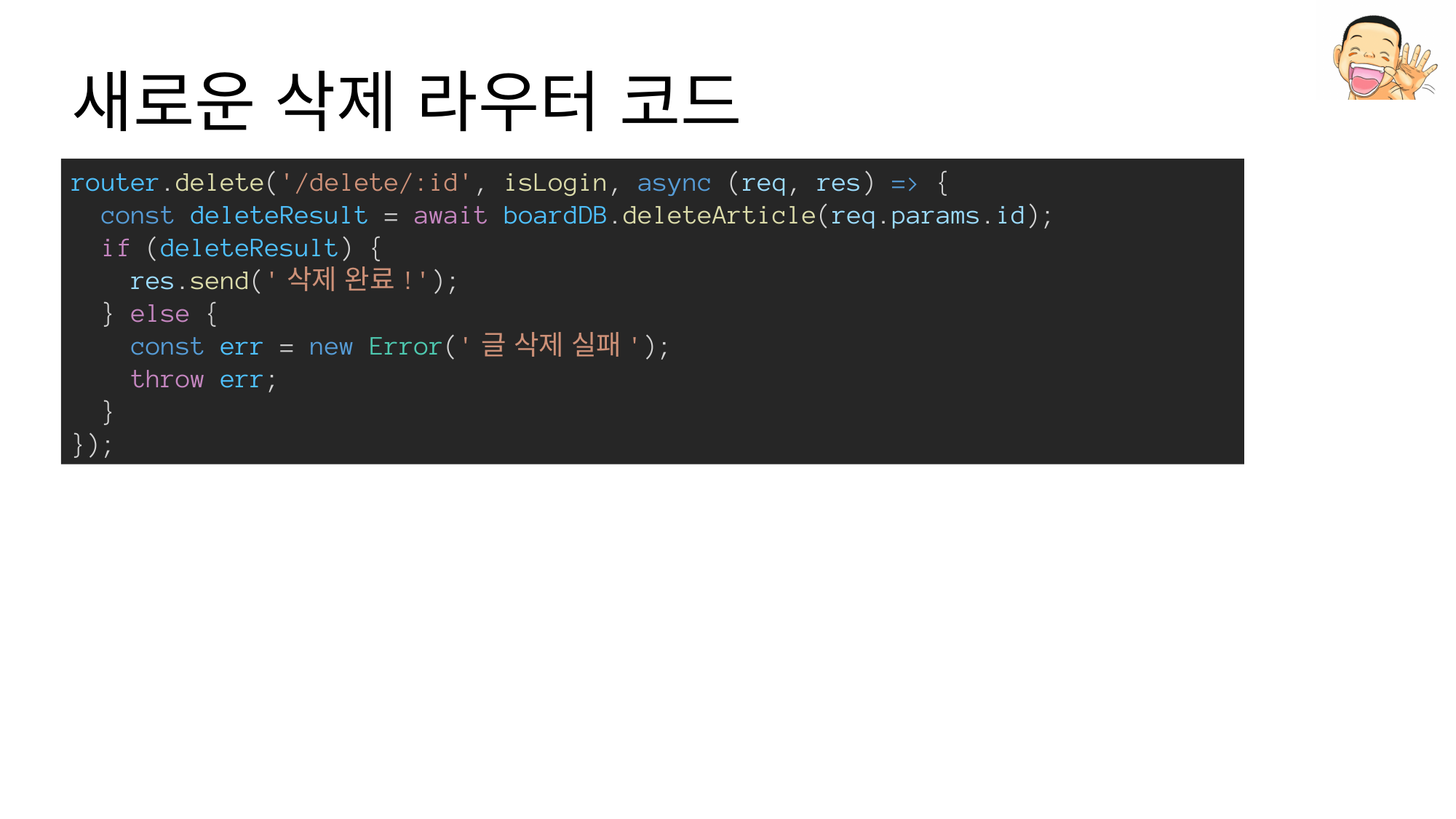

# 새로운 삭제 라우터 코드
router.delete('/delete/:id', isLogin, async (req, res) => {
  const deleteResult = await boardDB.deleteArticle(req.params.id);
  if (deleteResult) {
    res.send('삭제 완료!');
  } else {
    const err = new Error('글 삭제 실패');
    throw err;
  }
});